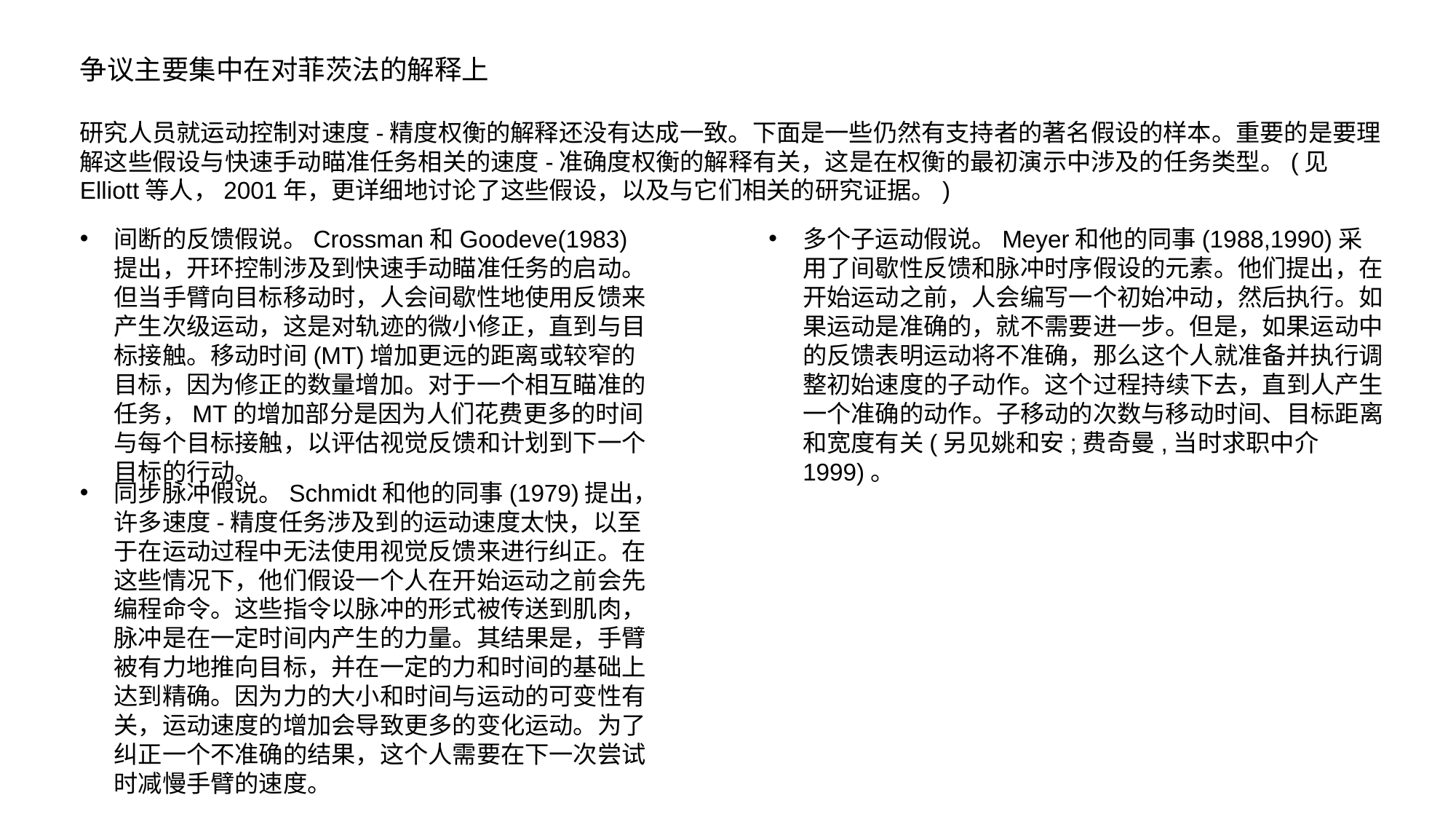

争议主要集中在对菲茨法的解释上
研究人员就运动控制对速度-精度权衡的解释还没有达成一致。下面是一些仍然有支持者的著名假设的样本。重要的是要理解这些假设与快速手动瞄准任务相关的速度-准确度权衡的解释有关，这是在权衡的最初演示中涉及的任务类型。(见Elliott等人，2001年，更详细地讨论了这些假设，以及与它们相关的研究证据。)
间断的反馈假说。Crossman和Goodeve(1983)提出，开环控制涉及到快速手动瞄准任务的启动。但当手臂向目标移动时，人会间歇性地使用反馈来产生次级运动，这是对轨迹的微小修正，直到与目标接触。移动时间(MT)增加更远的距离或较窄的目标，因为修正的数量增加。对于一个相互瞄准的任务，MT的增加部分是因为人们花费更多的时间与每个目标接触，以评估视觉反馈和计划到下一个目标的行动。
多个子运动假说。Meyer和他的同事(1988,1990)采用了间歇性反馈和脉冲时序假设的元素。他们提出，在开始运动之前，人会编写一个初始冲动，然后执行。如果运动是准确的，就不需要进一步。但是，如果运动中的反馈表明运动将不准确，那么这个人就准备并执行调整初始速度的子动作。这个过程持续下去，直到人产生一个准确的动作。子移动的次数与移动时间、目标距离和宽度有关(另见姚和安;费奇曼,当时求职中介1999)。
同步脉冲假说。Schmidt和他的同事(1979)提出，许多速度-精度任务涉及到的运动速度太快，以至于在运动过程中无法使用视觉反馈来进行纠正。在这些情况下，他们假设一个人在开始运动之前会先编程命令。这些指令以脉冲的形式被传送到肌肉，脉冲是在一定时间内产生的力量。其结果是，手臂被有力地推向目标，并在一定的力和时间的基础上达到精确。因为力的大小和时间与运动的可变性有关，运动速度的增加会导致更多的变化运动。为了纠正一个不准确的结果，这个人需要在下一次尝试时减慢手臂的速度。